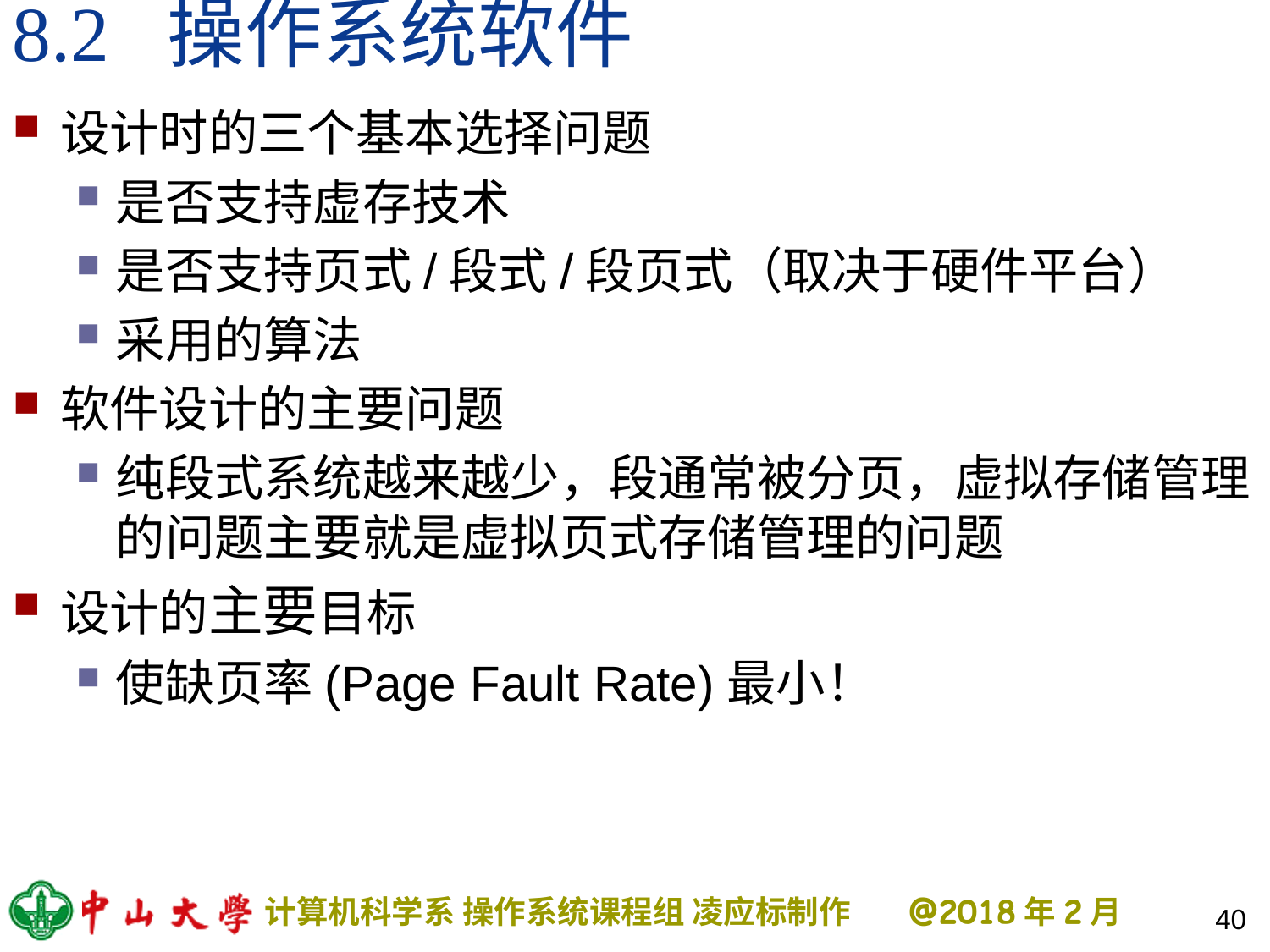

# 8.2  操作系统软件
设计时的三个基本选择问题
是否支持虚存技术
是否支持页式/段式/段页式（取决于硬件平台）
采用的算法
软件设计的主要问题
纯段式系统越来越少，段通常被分页，虚拟存储管理的问题主要就是虚拟页式存储管理的问题
设计的主要目标
使缺页率(Page Fault Rate)最小！
40